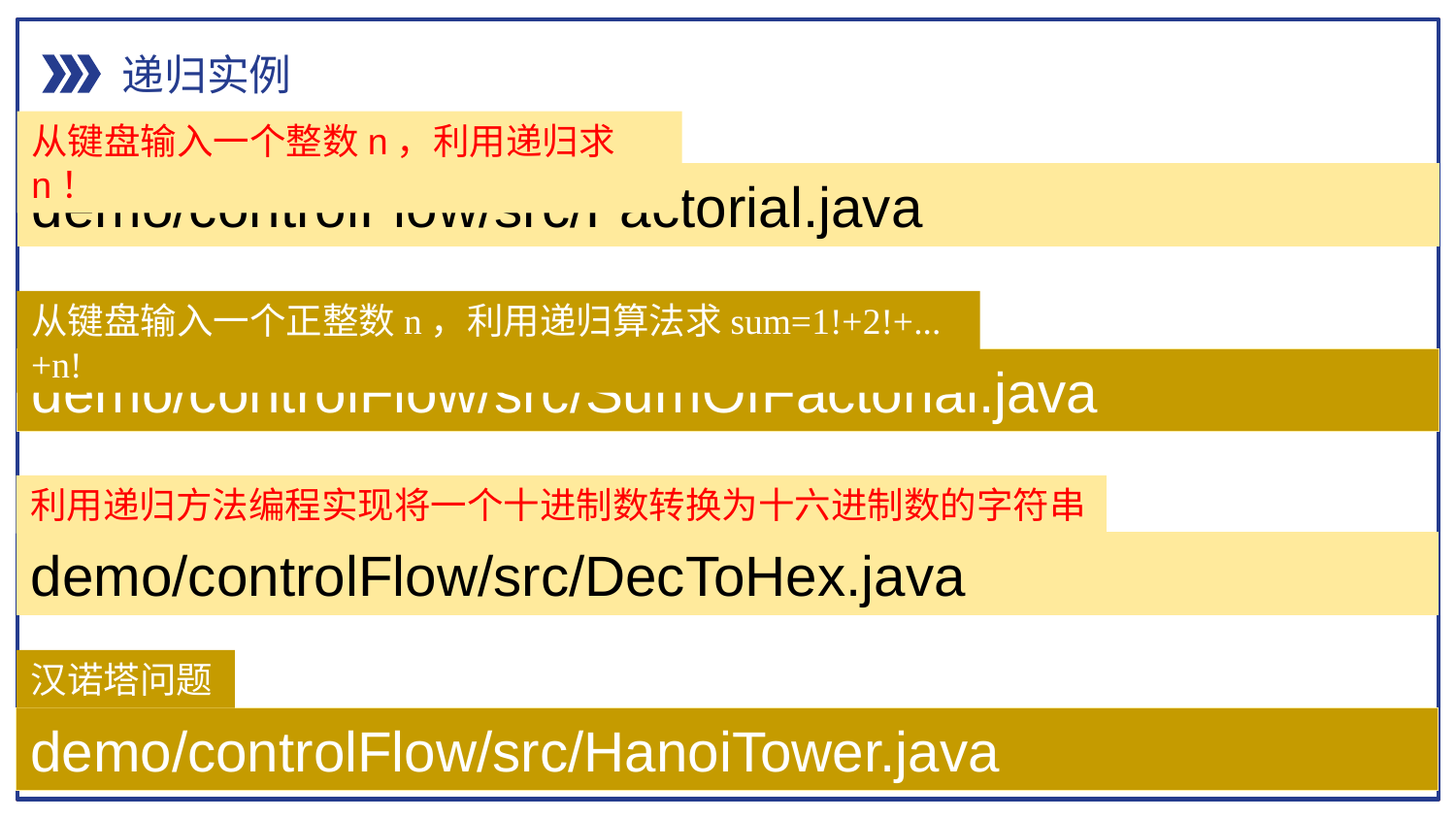

递归实例

从键盘输入一个整数n，利用递归求n！
demo/controlFlow/src/Factorial.java
从键盘输入一个正整数n，利用递归算法求sum=1!+2!+...+n!
demo/controlFlow/src/SumOfFactorial.java
利用递归方法编程实现将一个十进制数转换为十六进制数的字符串
demo/controlFlow/src/DecToHex.java
汉诺塔问题
demo/controlFlow/src/HanoiTower.java